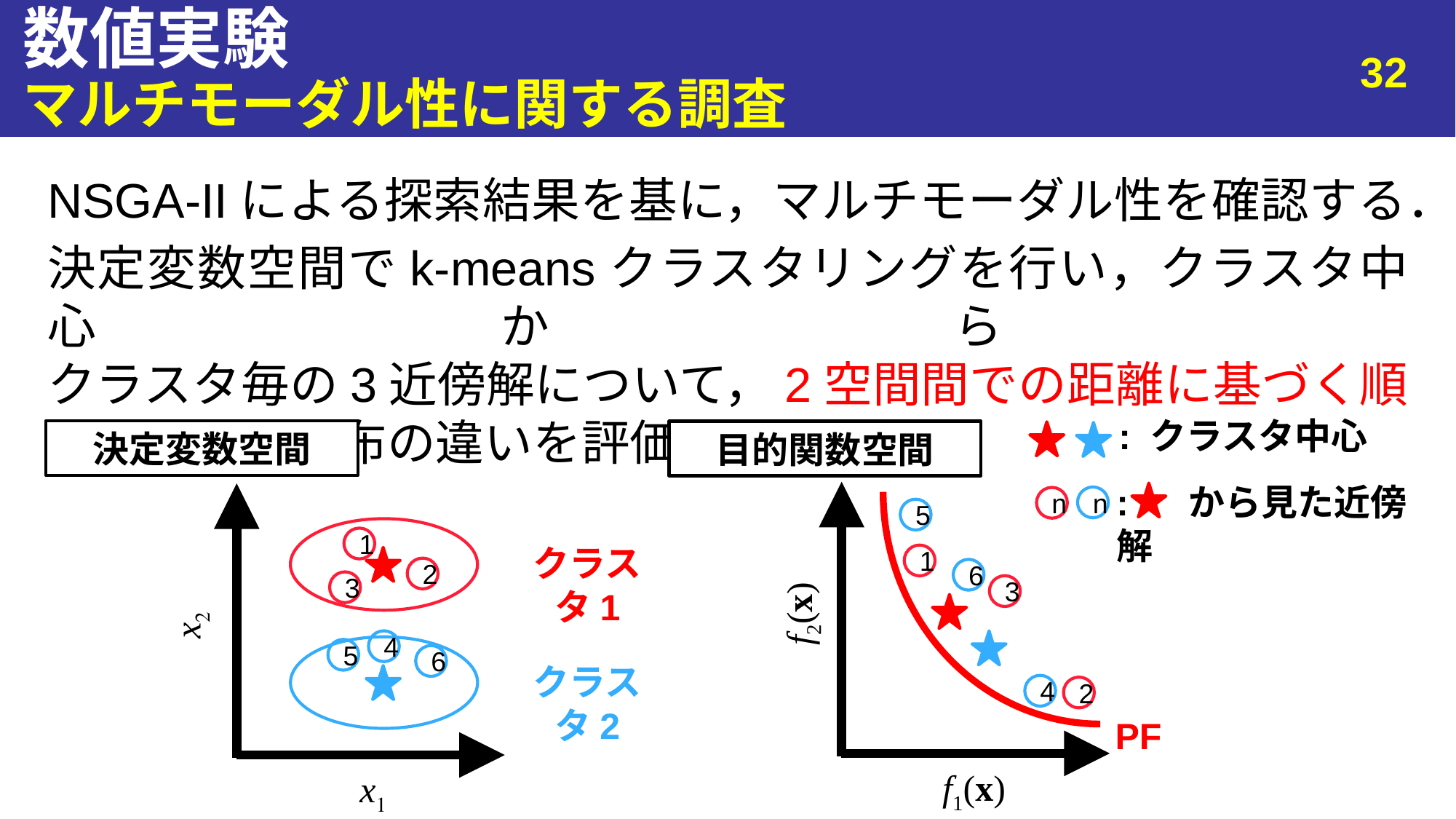

# 数値実験
32
マルチモーダル性に関する調査
NSGA-IIによる探索結果を基に，マルチモーダル性を確認する．
決定変数空間でk-meansクラスタリングを行い，クラスタ中心から
クラスタ毎の3近傍解について，2空間間での距離に基づく順位差から解分布の違いを評価する．

: クラスタ中心

:     から見た近傍解

n
n
決定変数空間
目的関数空間
5

1
クラスタ1
1

2
6
3
3
f2(x)

x2
4

5
6
クラスタ2

4
2
PF
f1(x)
x1